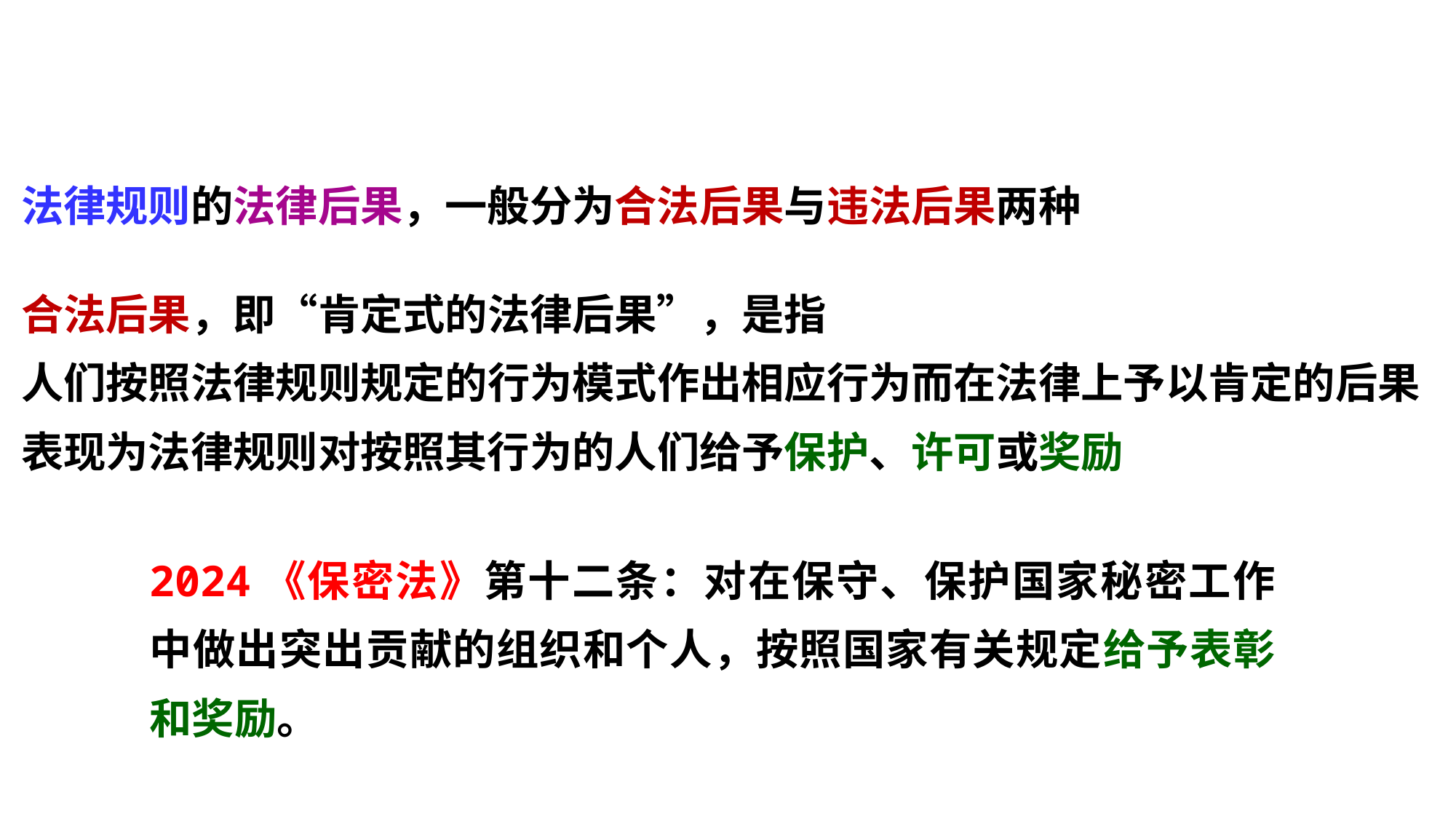

法律规则的法律后果，一般分为合法后果与违法后果两种

合法后果，即“肯定式的法律后果”，是指
人们按照法律规则规定的行为模式作出相应行为而在法律上予以肯定的后果
表现为法律规则对按照其行为的人们给予保护、许可或奖励
2024《保密法》第十二条：对在保守、保护国家秘密工作中做出突出贡献的组织和个人，按照国家有关规定给予表彰和奖励。